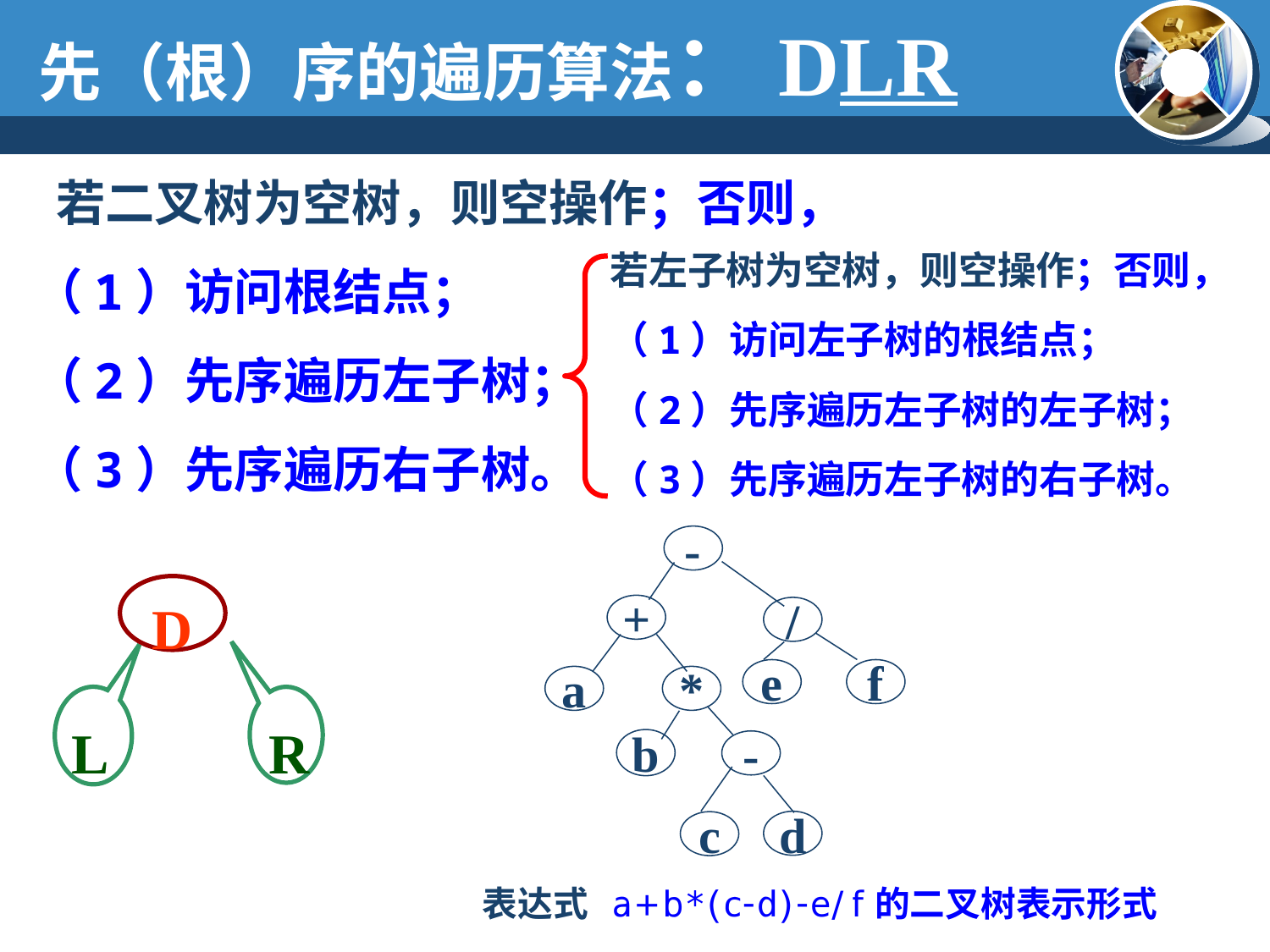

先（根）序的遍历算法：DLR
 若二叉树为空树，则空操作；否则，
（1）访问根结点；
（2）先序遍历左子树；
（3）先序遍历右子树。
若左子树为空树，则空操作；否则，
（1）访问左子树的根结点；
（2）先序遍历左子树的左子树；
（3）先序遍历左子树的右子树。

-

+
/

e
f
a
*

b
-

d
c
D

L
R
表达式  a+b*(c-d)-e/f的二叉树表示形式